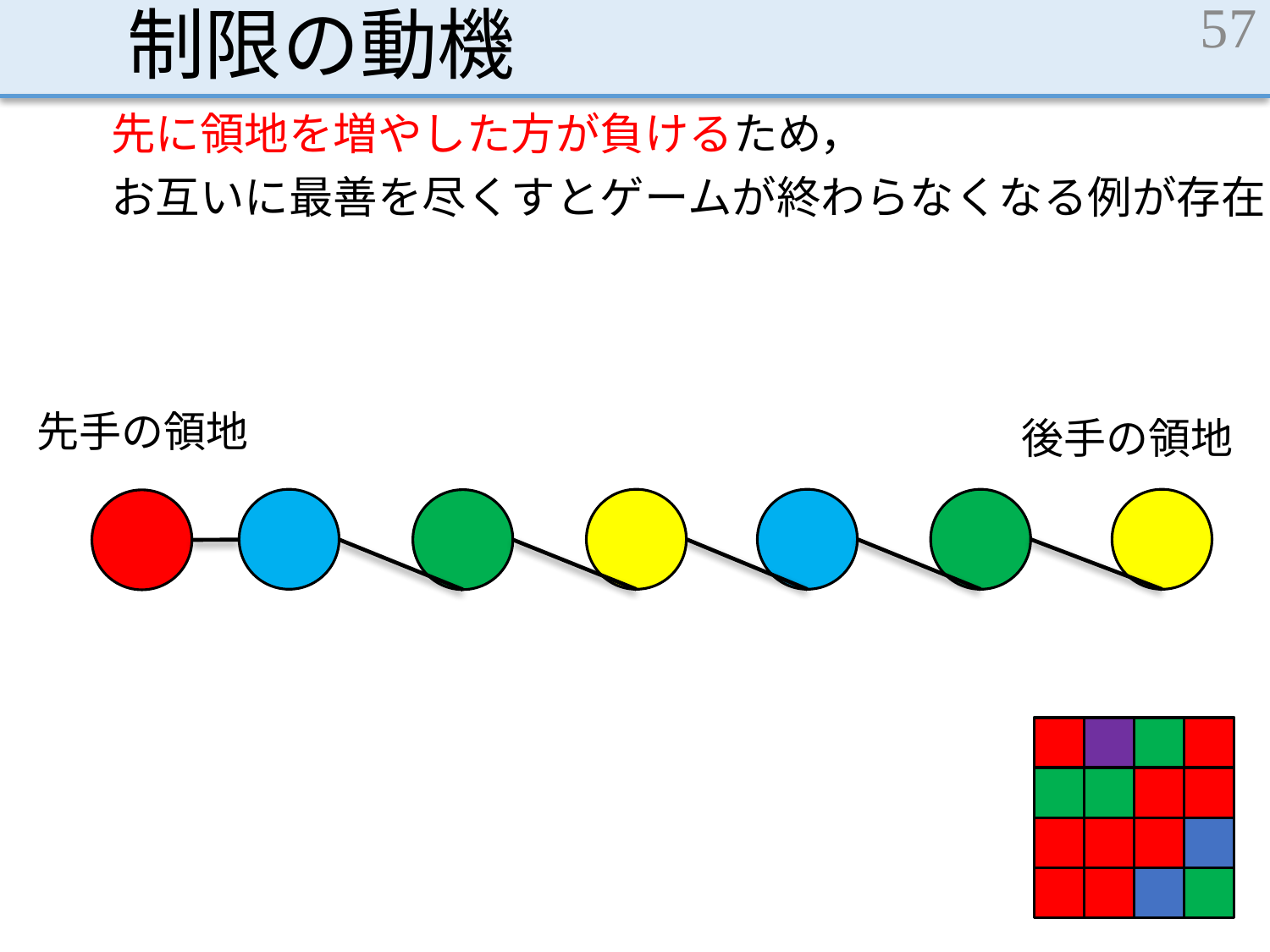

# 制限の動機
57
先に領地を増やした方が負けるため，
お互いに最善を尽くすとゲームが終わらなくなる例が存在
先手の領地
後手の領地